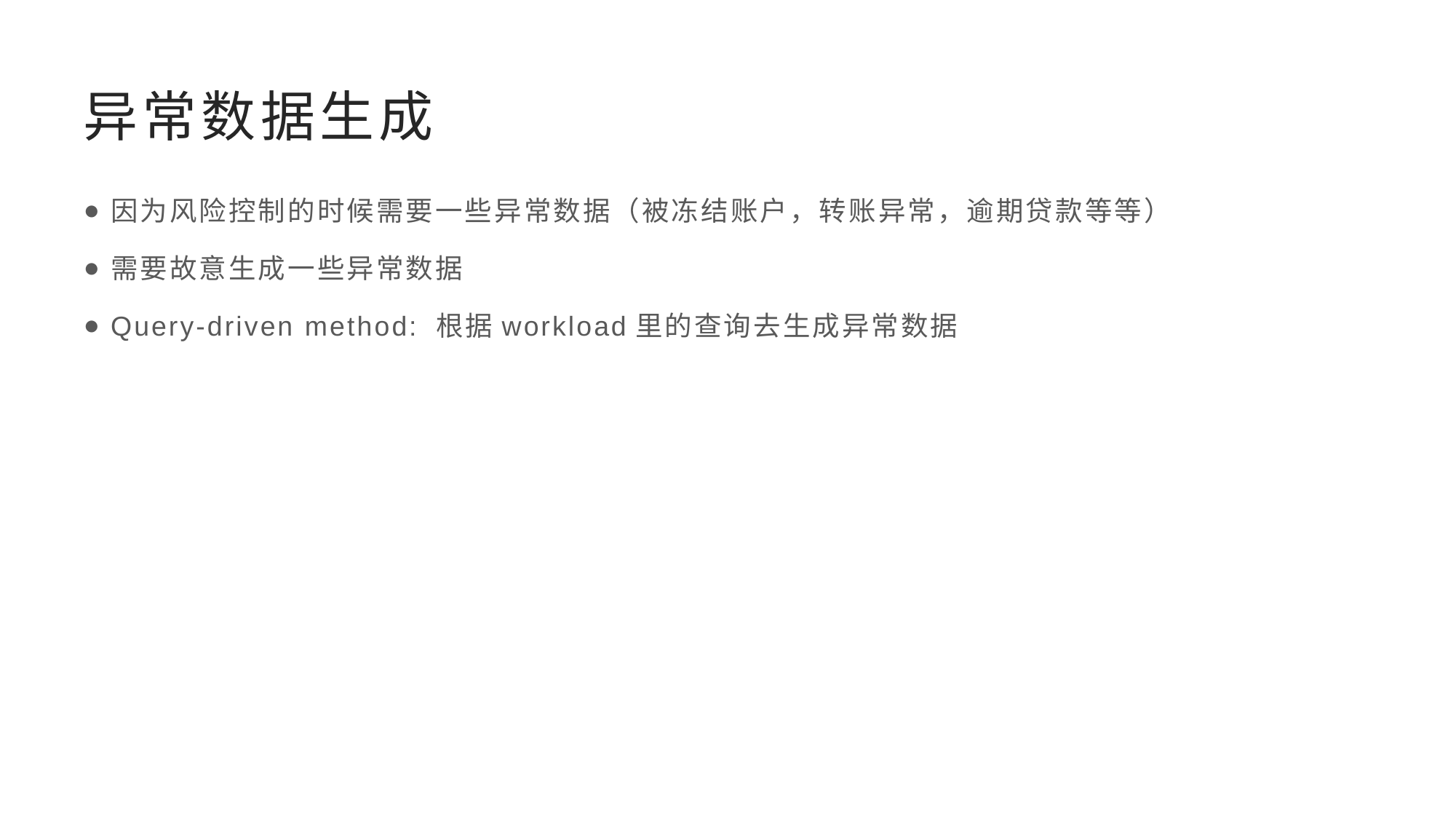

# 异常数据生成
因为风险控制的时候需要一些异常数据（被冻结账户，转账异常，逾期贷款等等）
需要故意生成一些异常数据
Query-driven method: 根据workload里的查询去生成异常数据